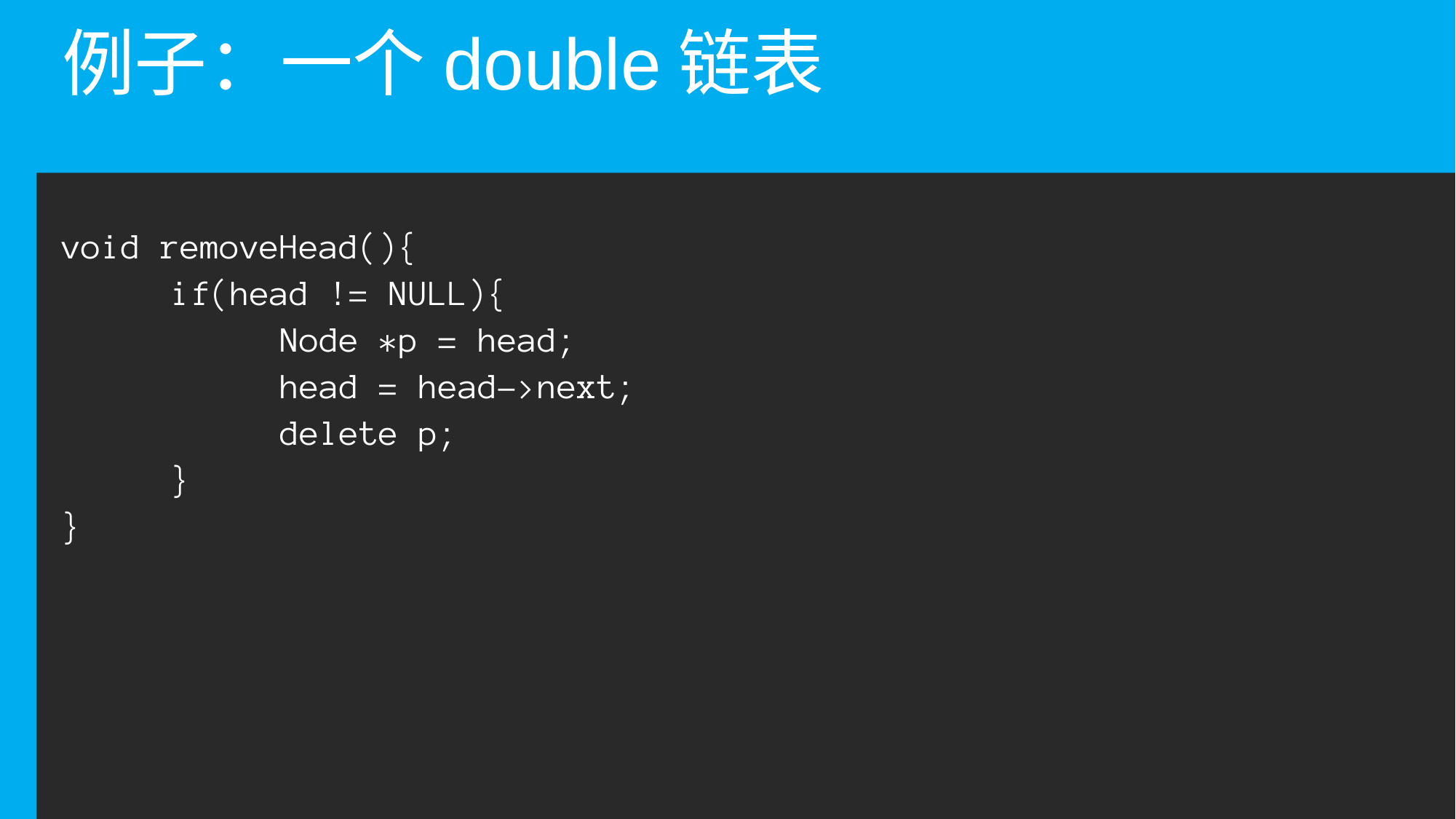

# 例子：一个double链表
void removeHead(){
	if(head != NULL){
		Node *p = head;
		head = head->next;
		delete p;
	}
}